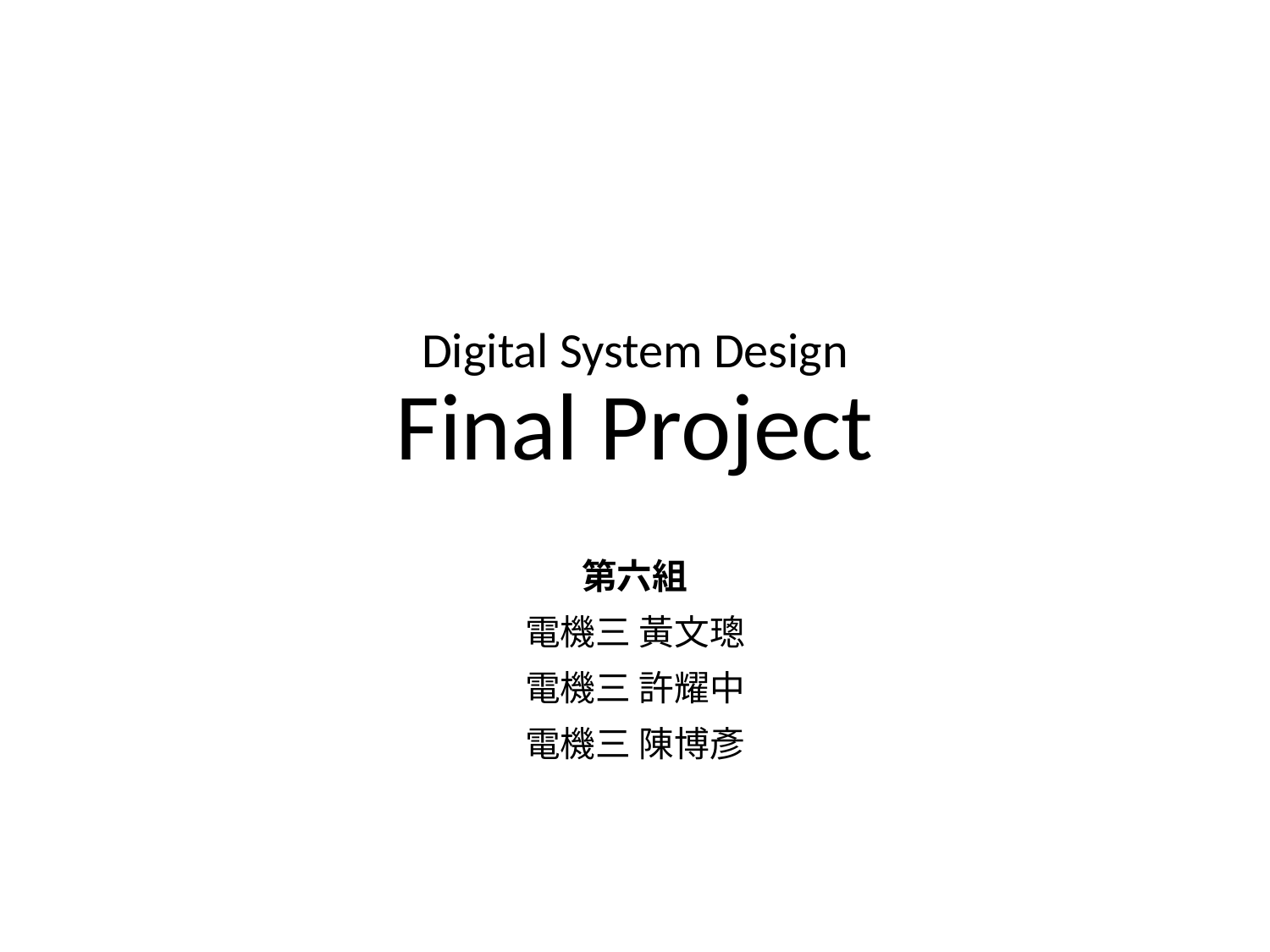

# Digital System Design Final Project

第六組
電機三 黃文璁
電機三 許耀中
電機三 陳博彥